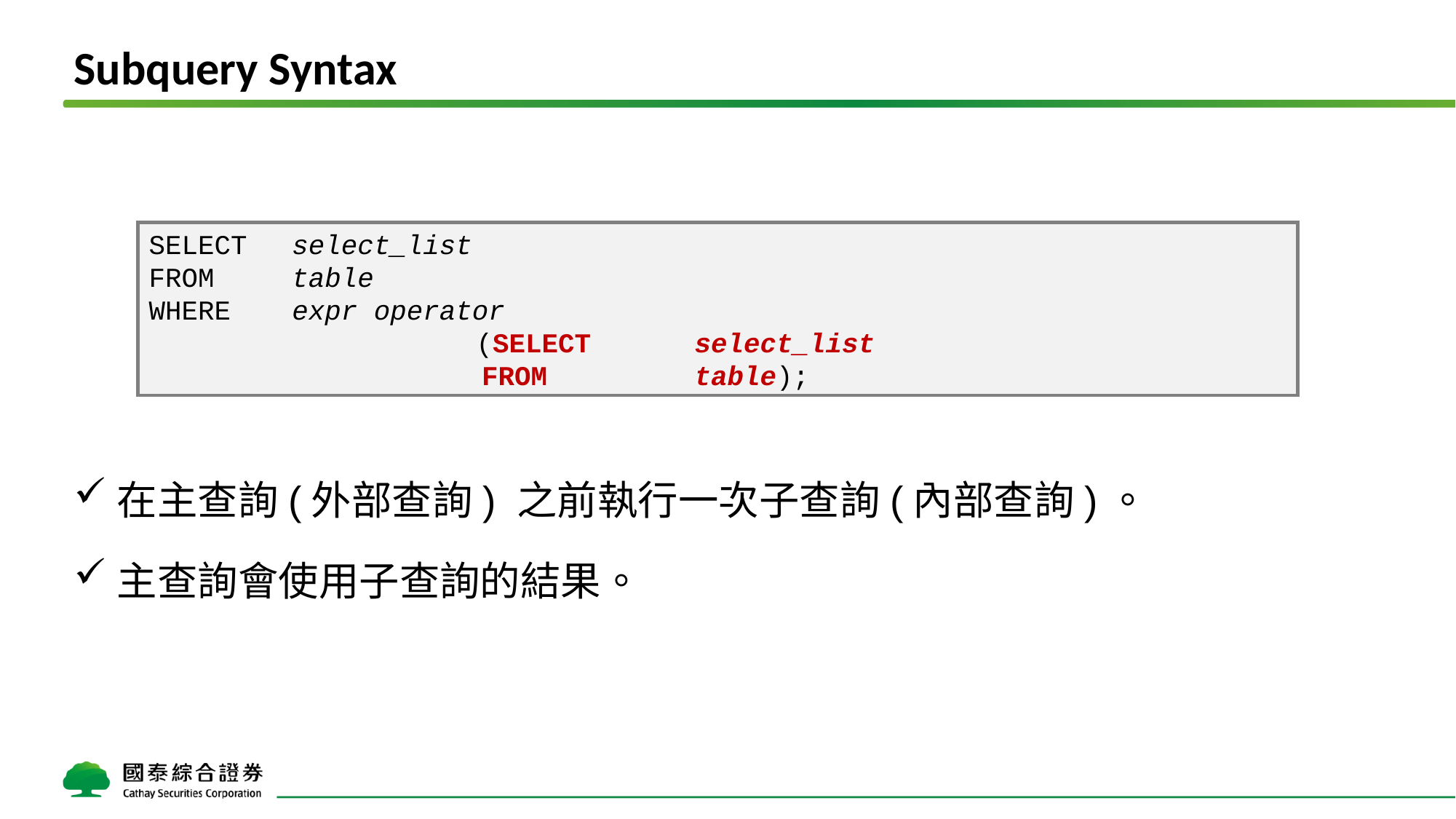

# Subquery Syntax

在主查詢(外部查詢) 之前執行一次子查詢(內部查詢)。
主查詢會使用子查詢的結果。
SELECT	select_list
FROM	table
WHERE	expr operator
		 	(SELECT	select_list
		       FROM		table);